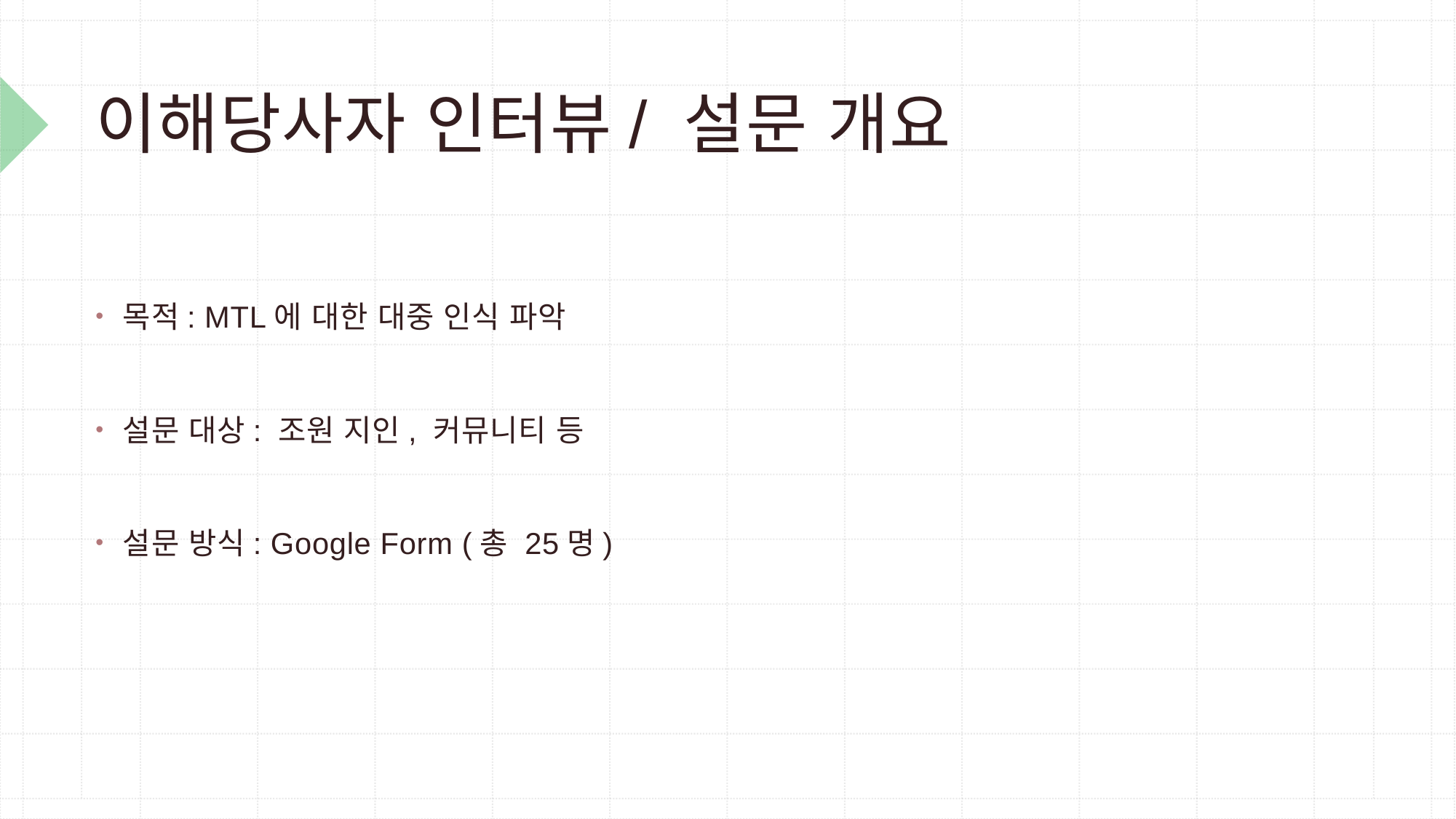

# 이해당사자 인터뷰/ 설문 개요
목적: MTL에 대한 대중 인식 파악

설문 대상: 조원 지인, 커뮤니티 등

설문 방식: Google Form (총 25명)